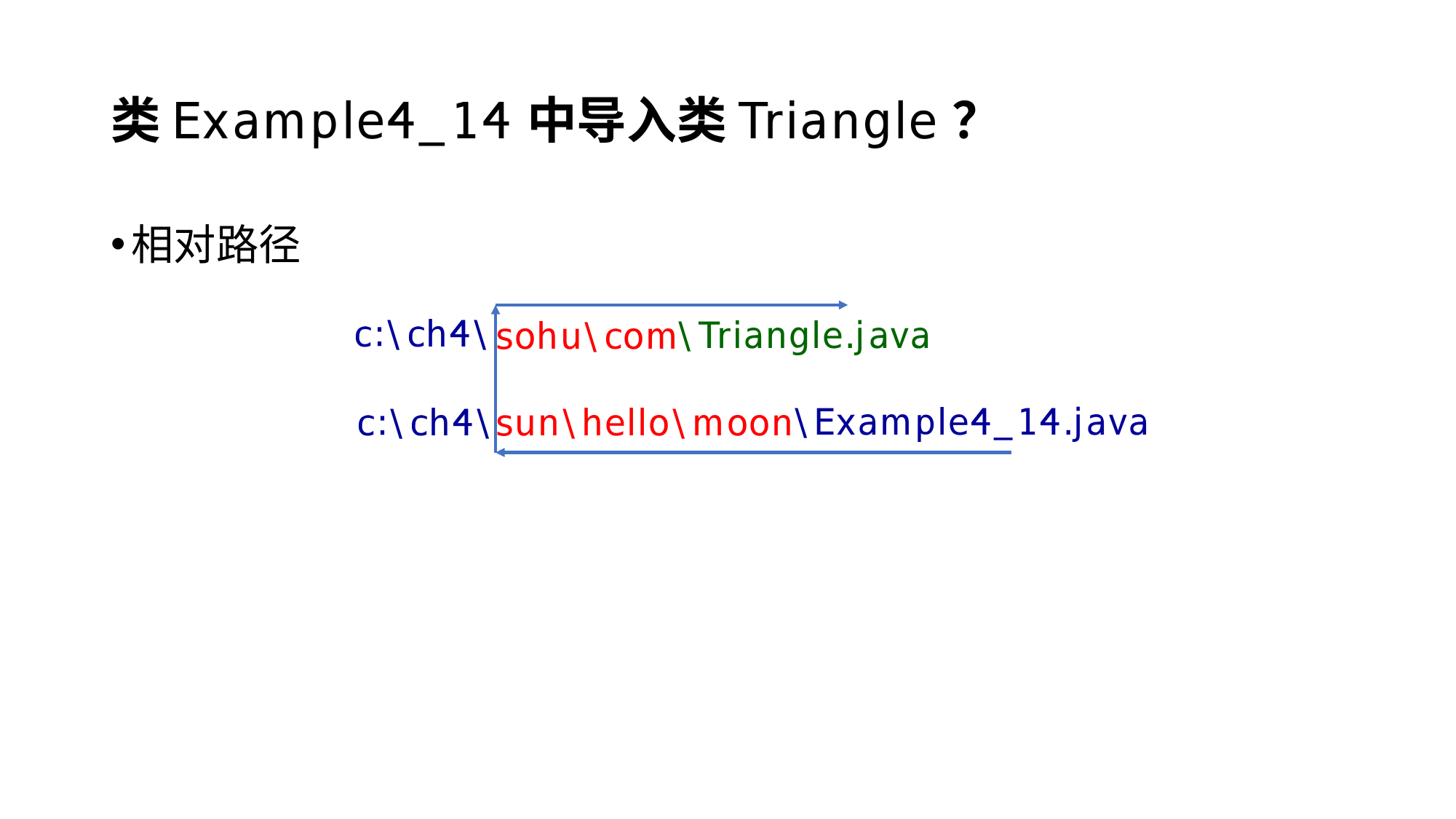

# 类Example4_14中导入类Triangle？
相对路径
c:\ch4\
\Triangle.java
sohu\com
\Example4_14.java
sun\hello\moon
c:\ch4\
107